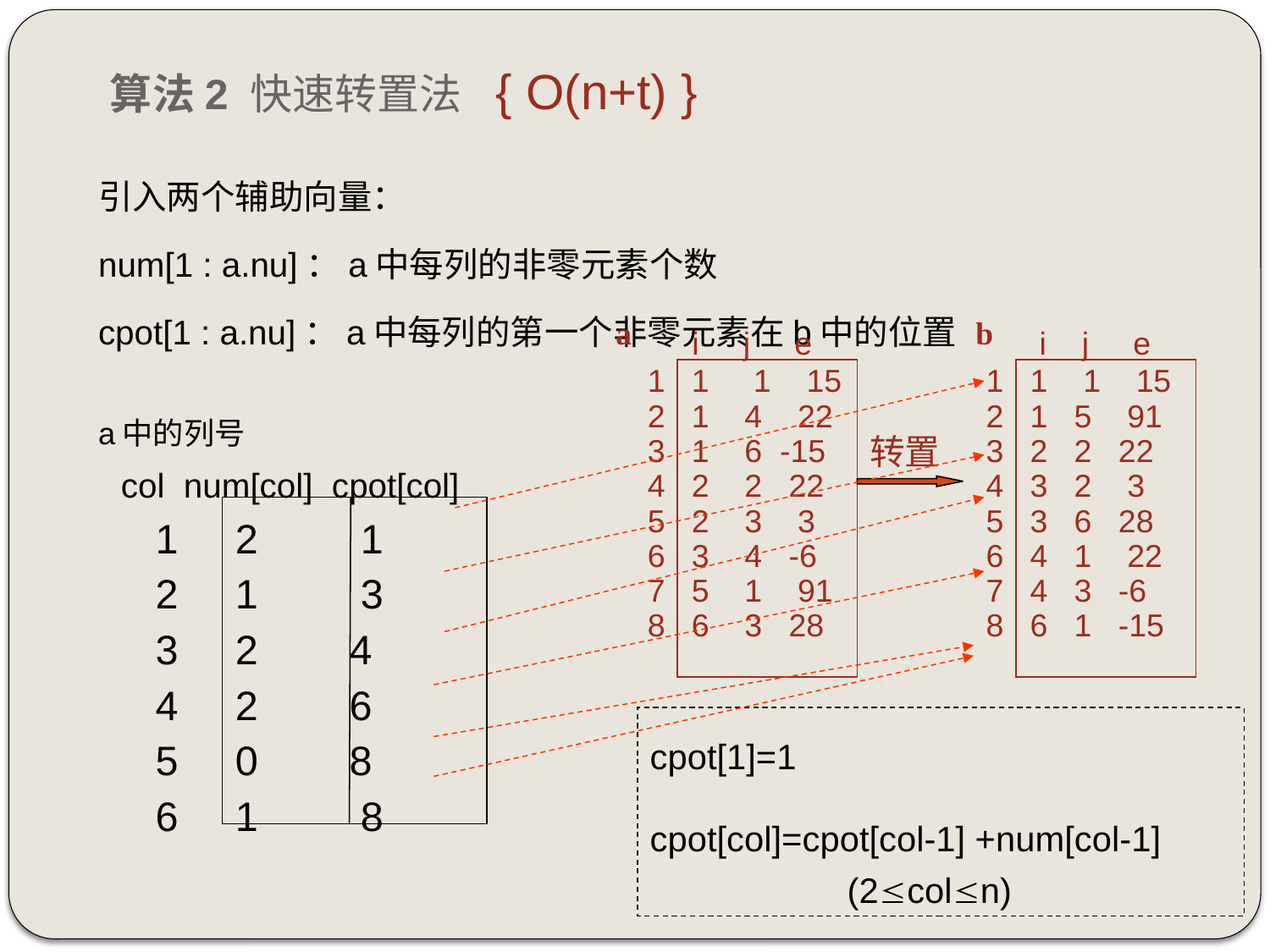

# 算法2 快速转置法  { O(n+t) }
引入两个辅助向量：
num[1 : a.nu]：a中每列的非零元素个数
cpot[1 : a.nu]：a中每列的第一个非零元素在b中的位置

a中的列号
  col  num[col]  cpot[col]
     1     2         1
     2     1         3
     3     2        4
     4     2        6
     5     0        8
     6     1         8
a
b
     i     j     e
1   1     1    15
2   1    4    22
3   1    6  -15
4   2    2   22
5   2    3    3
6   3    4   -6
7   5    1    91
8   6    3   28
      i    j     e
1   1    1    15
2   1   5    91
3   2   2   22
4   3   2    3
5   3   6   28
6   4   1    22
7   4   3   -6
8   6   1   -15

转置

cpot[1]=1
cpot[col]=cpot[col-1] +num[col-1]
                 (2≤col≤n)